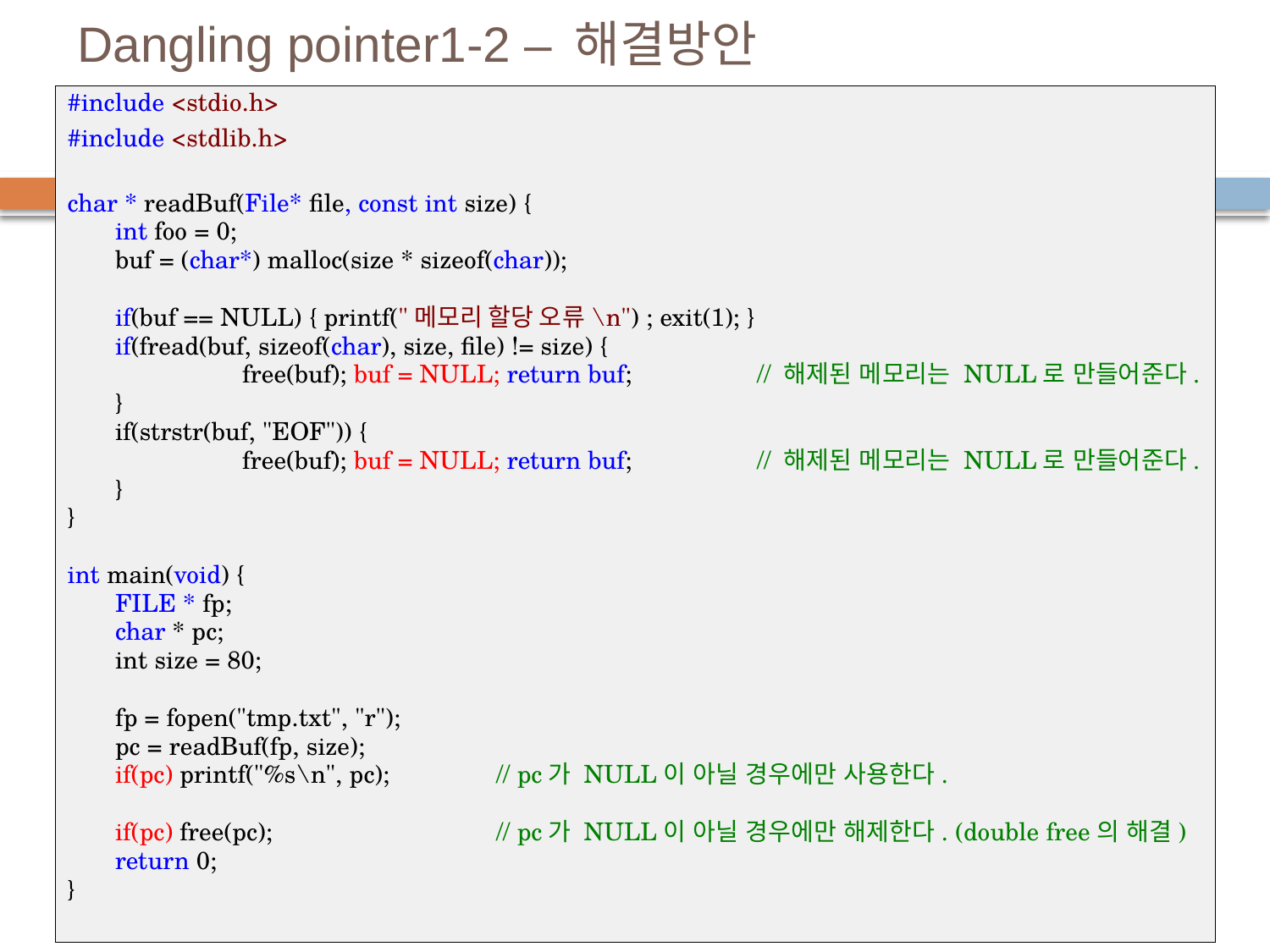

# Dangling pointer1-2 – 해결방안
#include <stdio.h>
#include <stdlib.h>

char * readBuf(File* file, const int size) {
	int foo = 0;
	buf = (char*) malloc(size * sizeof(char));

	if(buf == NULL) { printf("메모리 할당 오류\n") ; exit(1); }
	if(fread(buf, sizeof(char), size, file) != size) {
		free(buf); buf = NULL; return buf;	 // 해제된 메모리는 NULL로 만들어준다.
	}
	if(strstr(buf, "EOF")) {
		free(buf); buf = NULL; return buf; 	 // 해제된 메모리는 NULL로 만들어준다.
	}
}

int main(void) {
	FILE * fp;
	char * pc;
	int size = 80;

	fp = fopen("tmp.txt", "r");
	pc = readBuf(fp, size);
	if(pc) printf("%s\n", pc);	// pc가 NULL이 아닐 경우에만 사용한다.

	if(pc) free(pc);		// pc가 NULL이 아닐 경우에만 해제한다. (double free의 해결)
	return 0;
}